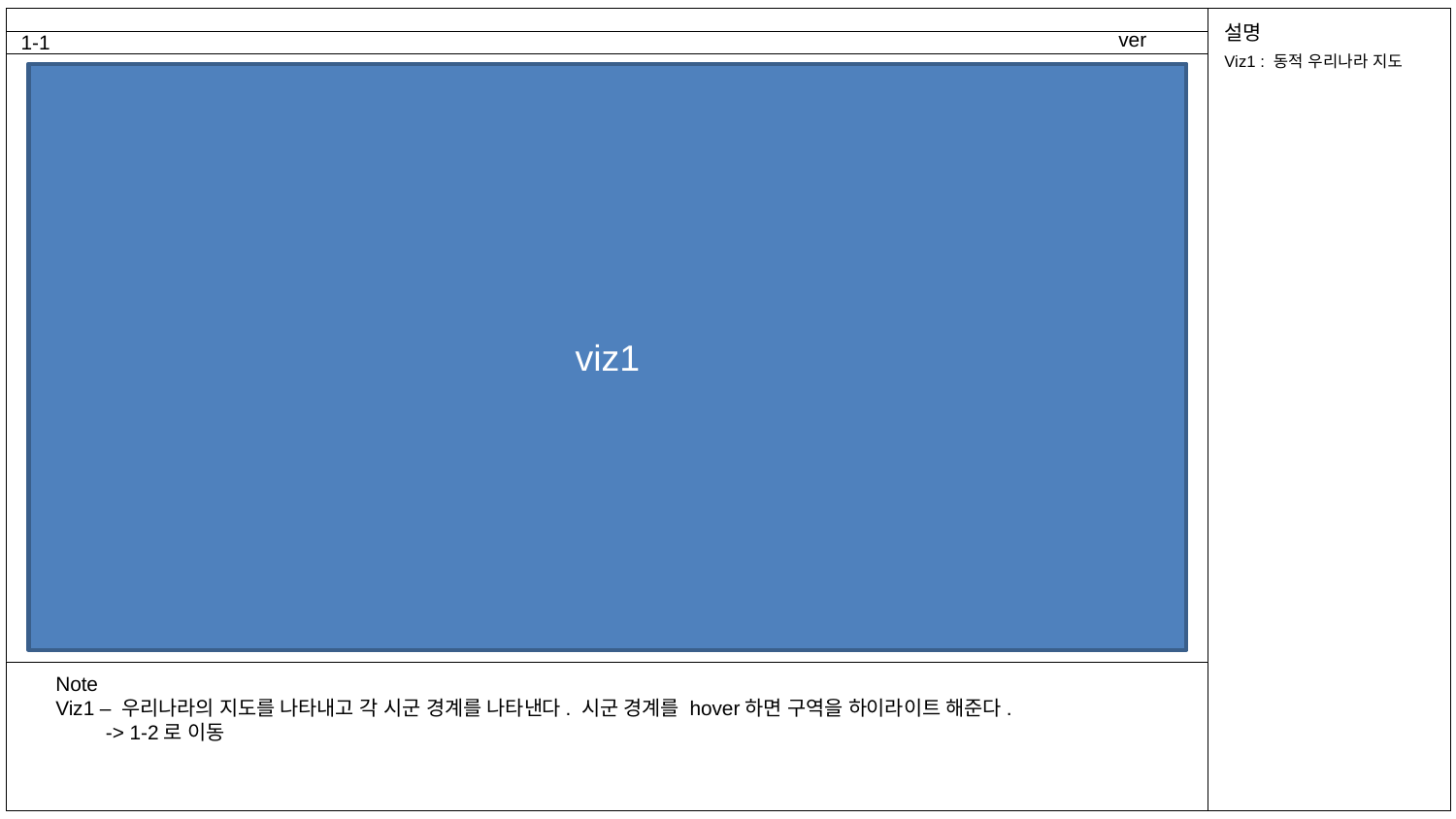

설명
ver
1-1
Viz1 : 동적 우리나라 지도

viz1
Note
Viz1 – 우리나라의 지도를 나타내고 각 시군 경계를 나타낸다. 시군 경계를 hover하면 구역을 하이라이트 해준다.
         -> 1-2로 이동